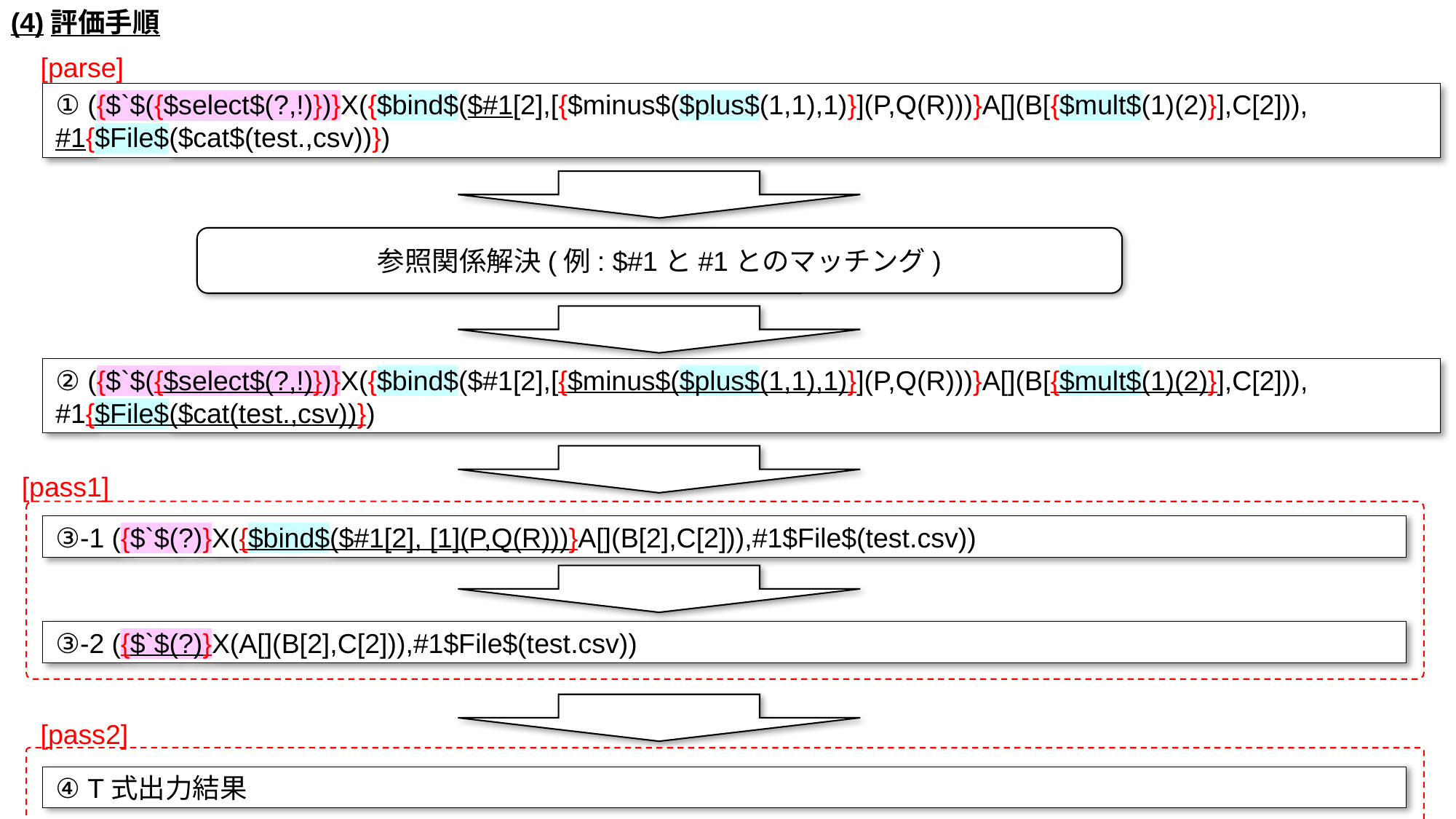

(4)評価手順
[parse]
① ({$`$({$select$(?,!)})}X({$bind$($#1[2],[{$minus$($plus$(1,1),1)}](P,Q(R)))}A[](B[{$mult$(1)(2)}],C[2])), 	#1{$File$($cat$(test.,csv))})

参照関係解決(例: $#1と#1とのマッチング)

② ({$`$({$select$(?,!)})}X({$bind$($#1[2],[{$minus$($plus$(1,1),1)}](P,Q(R)))}A[](B[{$mult$(1)(2)}],C[2])), 	#1{$File$($cat(test.,csv))})

[pass1]

③-1 ({$`$(?)}X({$bind$($#1[2], [1](P,Q(R)))}A[](B[2],C[2])),#1$File$(test.csv))

③-2 ({$`$(?)}X(A[](B[2],C[2])),#1$File$(test.csv))

[pass2]

④ T式出力結果